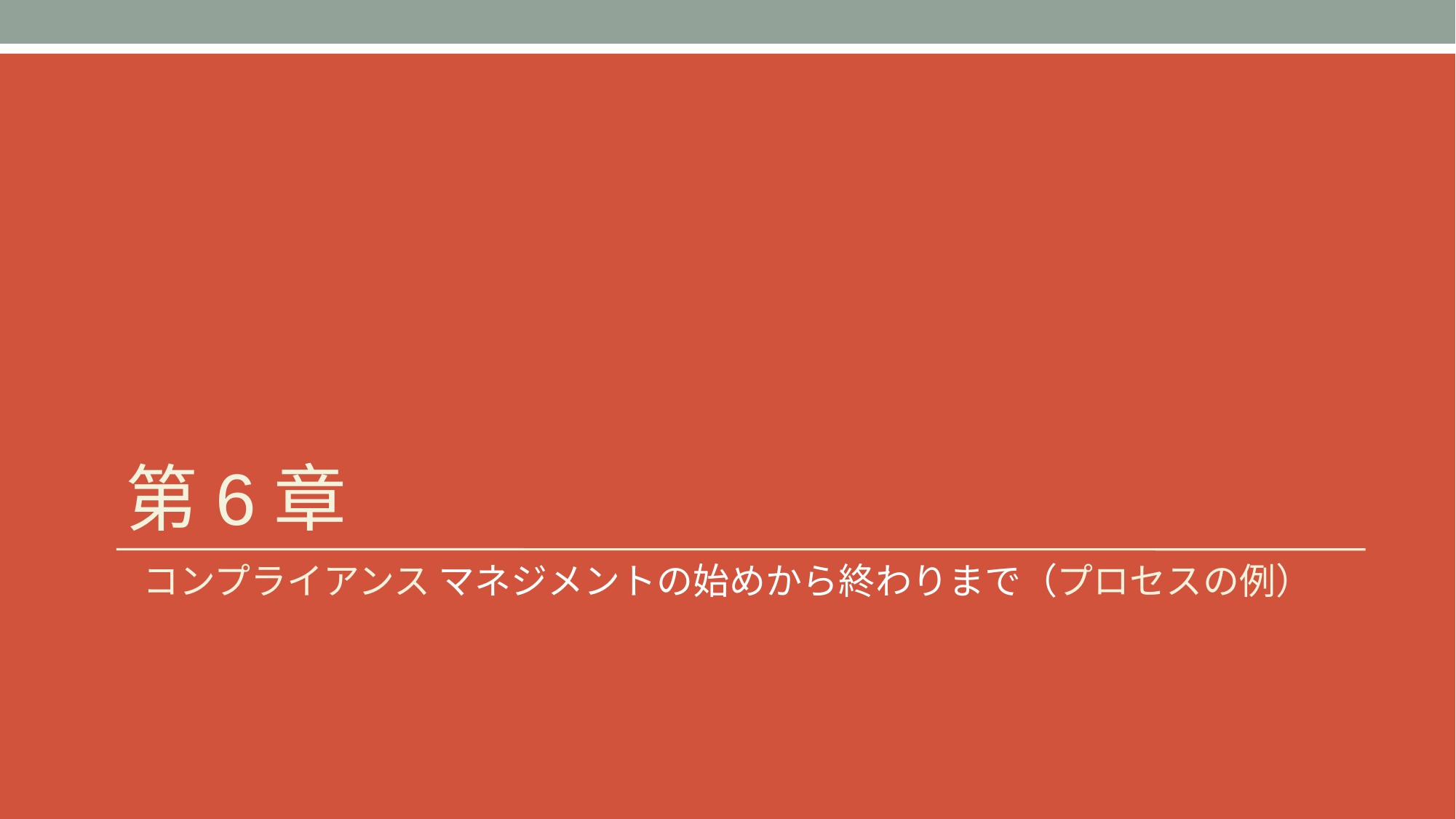

# 第6章
 コンプライアンス マネジメントの始めから終わりまで（プロセスの例）